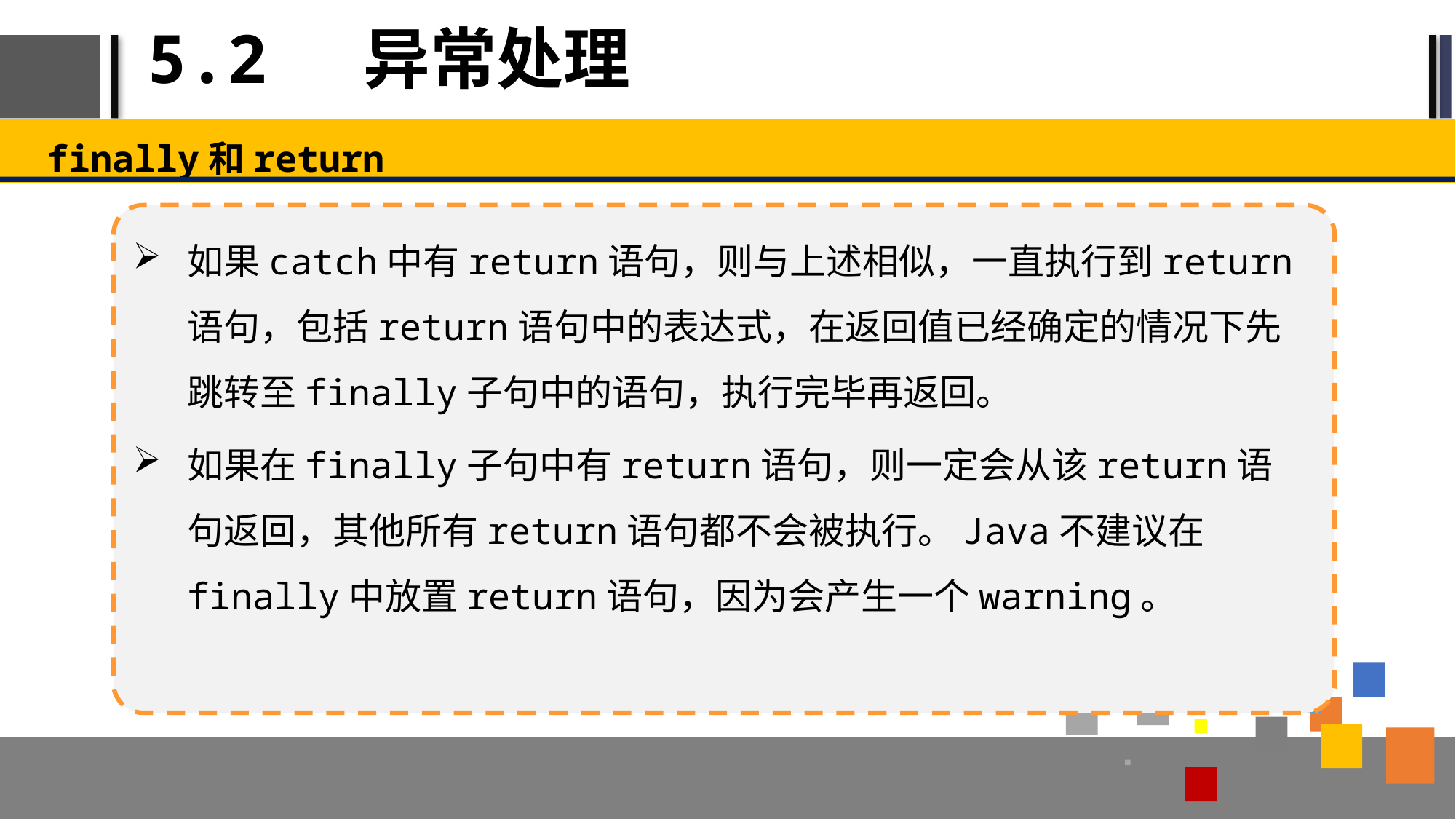

# 5.2  异常处理

finally和return

如果catch中有return语句，则与上述相似，一直执行到return语句，包括return语句中的表达式，在返回值已经确定的情况下先跳转至finally子句中的语句，执行完毕再返回。
如果在finally子句中有return语句，则一定会从该return语句返回，其他所有return语句都不会被执行。Java不建议在finally中放置return语句，因为会产生一个warning。